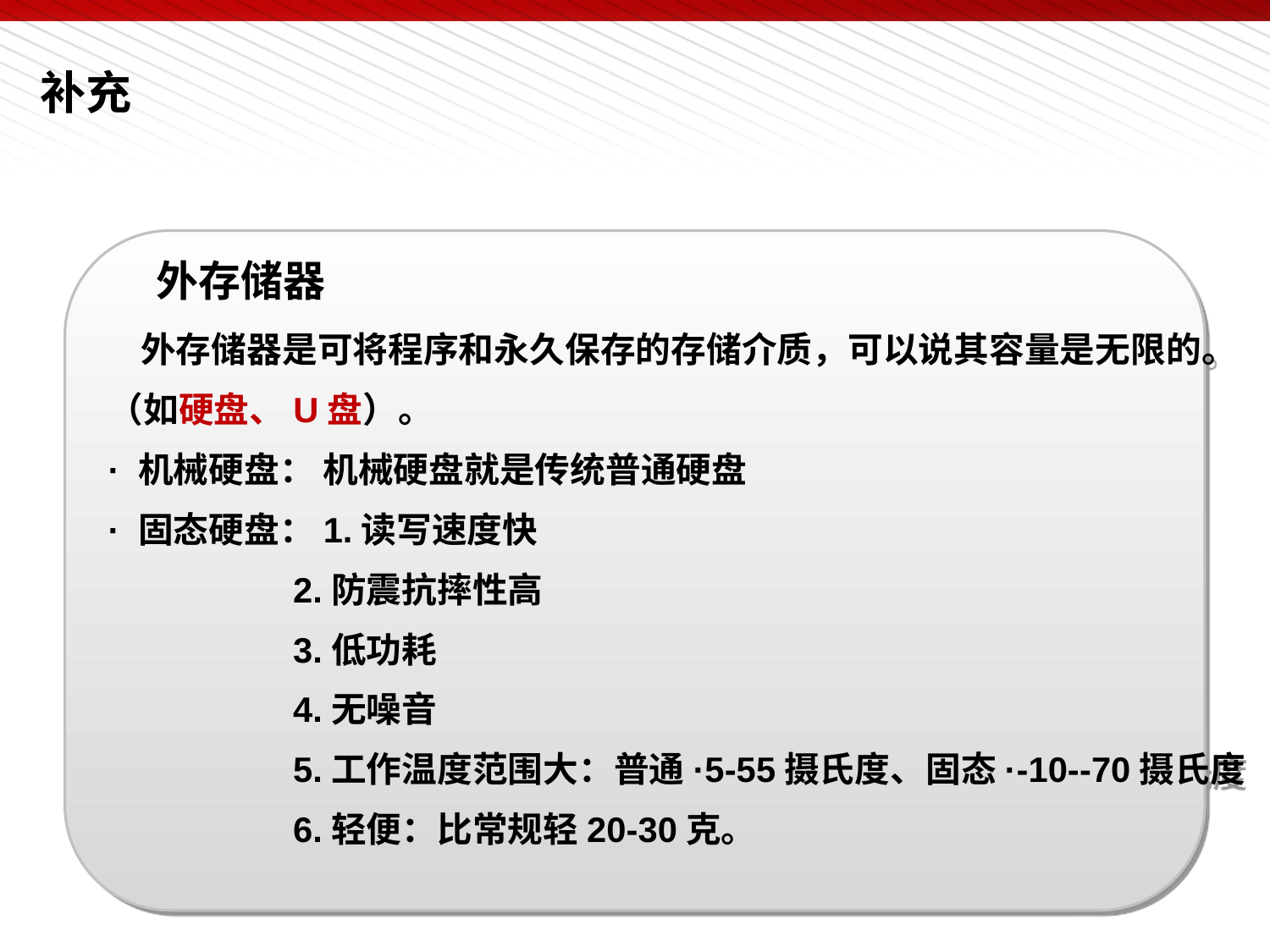

# 补充

   外存储器是可将程序和永久保存的存储介质，可以说其容量是无限的。
（如硬盘、U盘）。
· 机械硬盘： 机械硬盘就是传统普通硬盘
· 固态硬盘：1.读写速度快
                   2.防震抗摔性高
                   3.低功耗
                   4.无噪音
                   5.工作温度范围大：普通·5-55摄氏度、固态·-10--70摄氏度
                   6.轻便：比常规轻20-30克。
外存储器